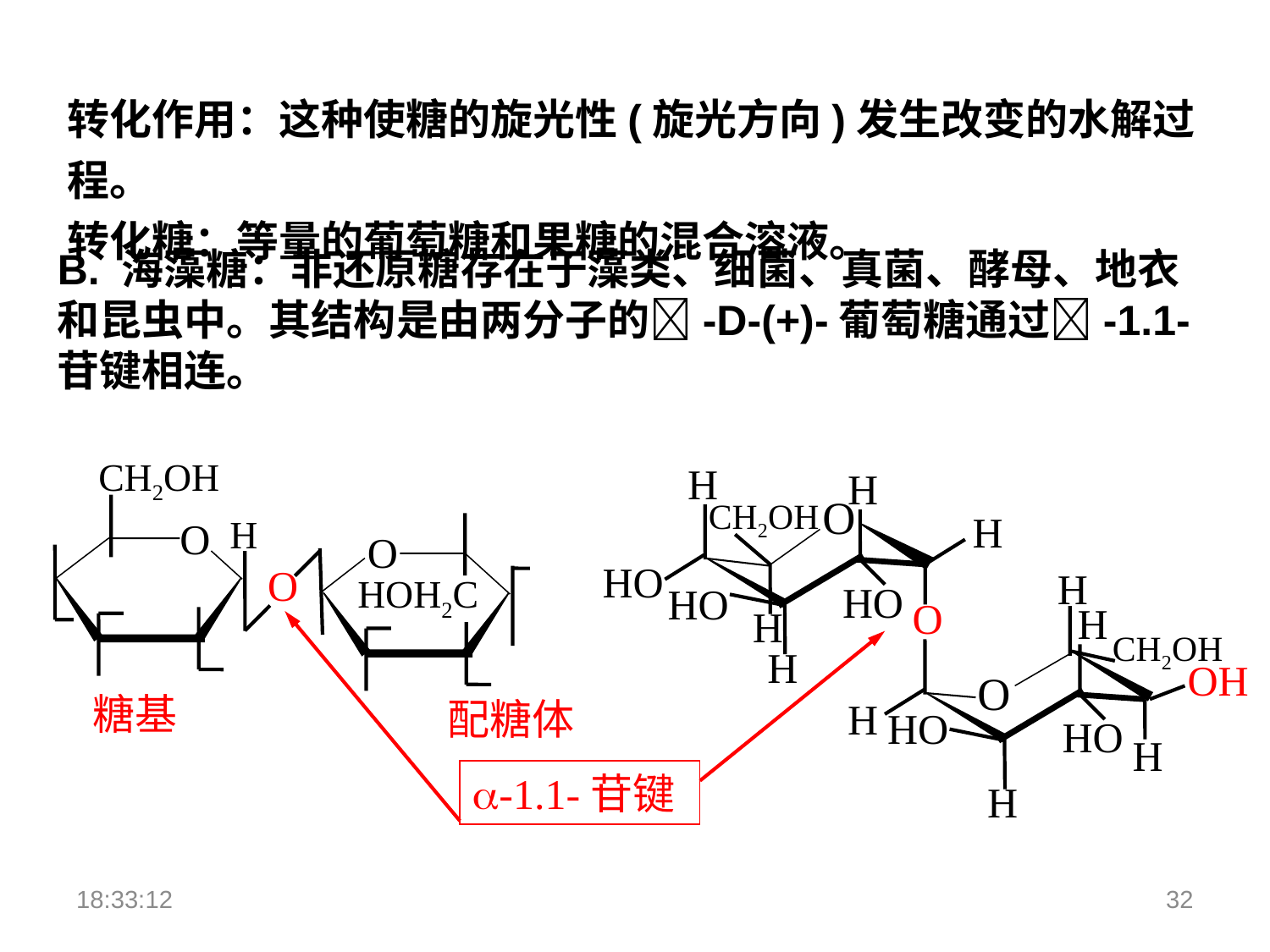

转化作用：这种使糖的旋光性(旋光方向)发生改变的水解过程。
转化糖：等量的葡萄糖和果糖的混合溶液。
B. 海藻糖：非还原糖存在于藻类、细菌、真菌、酵母、地衣和昆虫中。其结构是由两分子的α-D-(+)-葡萄糖通过α-1.1-苷键相连。
CH2OH

H
O

O

HOH2C

O
H
H
CH2OH
O

H
HO
HO
HO
O
H
H
H
H

O

CH2OH
OH
H
HO
HO
H
H

糖基
配糖体
α-1.1-苷键
18:33:12
32